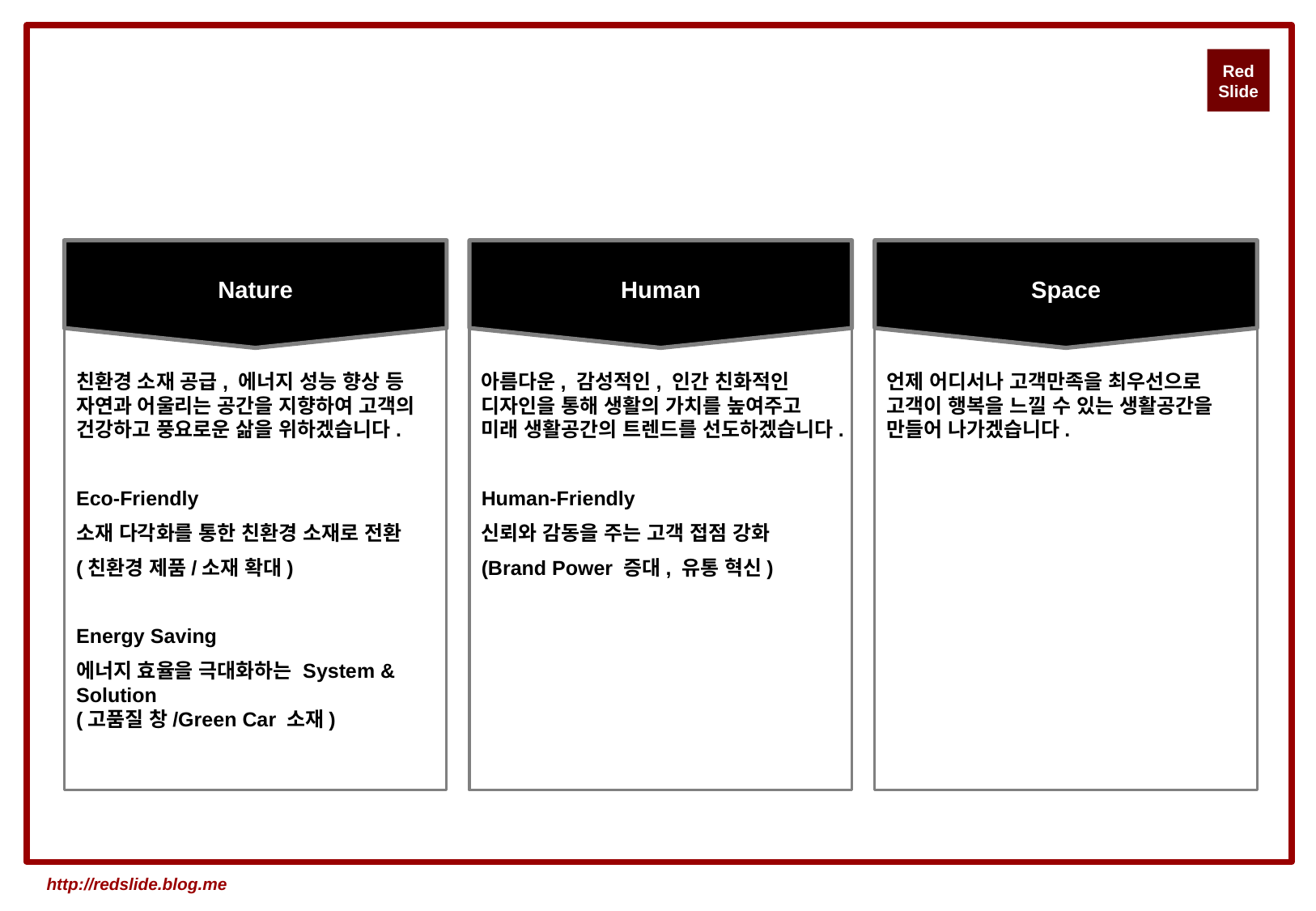

Nature
Human
Space
친환경 소재 공급, 에너지 성능 향상 등 자연과 어울리는 공간을 지향하여 고객의 건강하고 풍요로운 삶을 위하겠습니다.

Eco-Friendly
소재 다각화를 통한 친환경 소재로 전환
(친환경 제품/소재 확대)

Energy Saving
에너지 효율을 극대화하는 System & Solution
(고품질 창/Green Car 소재)
아름다운, 감성적인, 인간 친화적인 디자인을 통해 생활의 가치를 높여주고 미래 생활공간의 트렌드를 선도하겠습니다.

Human-Friendly
신뢰와 감동을 주는 고객 접점 강화
(Brand Power 증대, 유통 혁신)
언제 어디서나 고객만족을 최우선으로 고객이 행복을 느낄 수 있는 생활공간을 만들어 나가겠습니다.